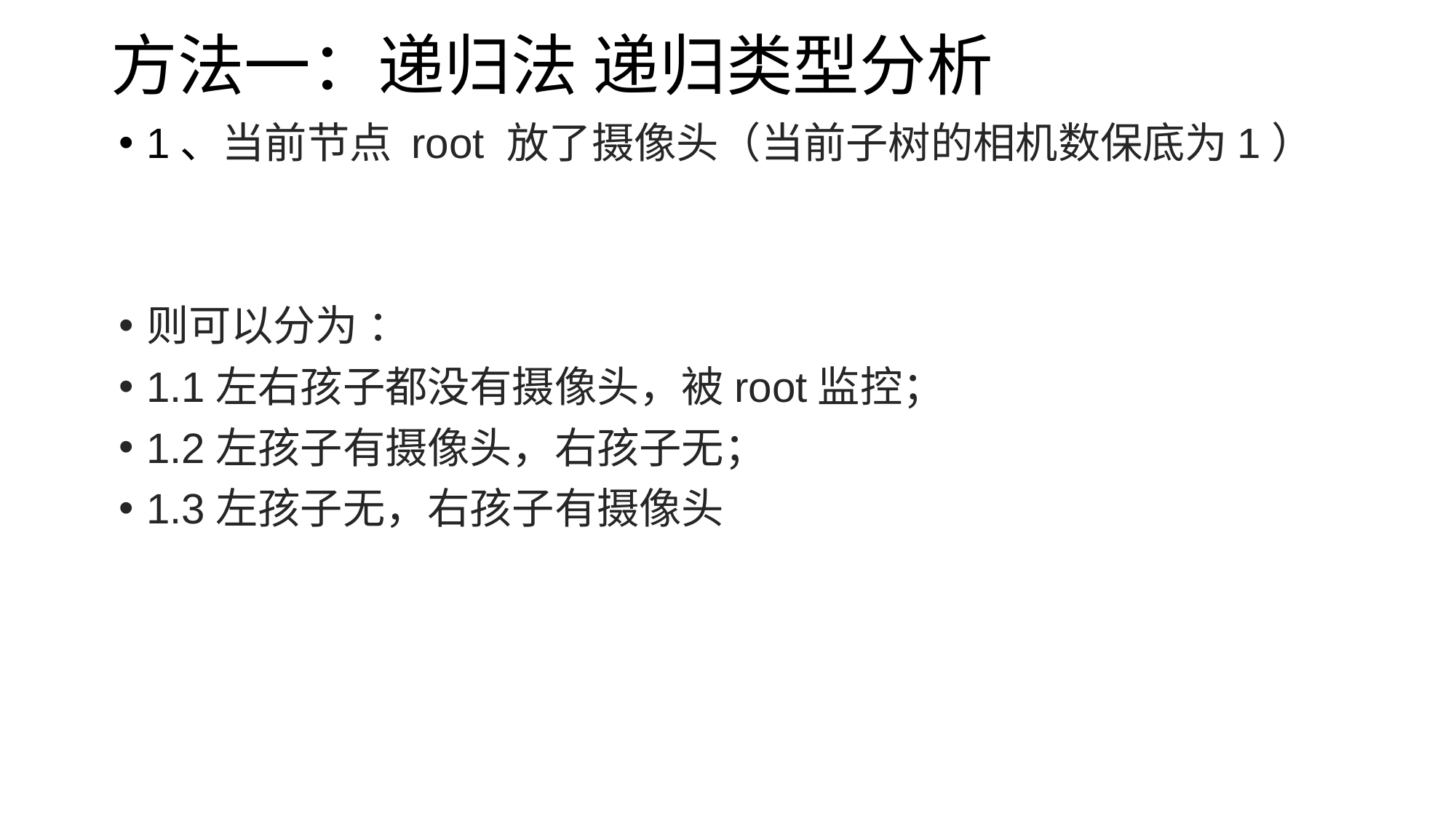

# 方法一：递归法 递归类型分析
1、当前节点 root 放了摄像头（当前子树的相机数保底为1）

则可以分为 ：
1.1左右孩子都没有摄像头，被root监控；
1.2左孩子有摄像头，右孩子无；
1.3左孩子无，右孩子有摄像头